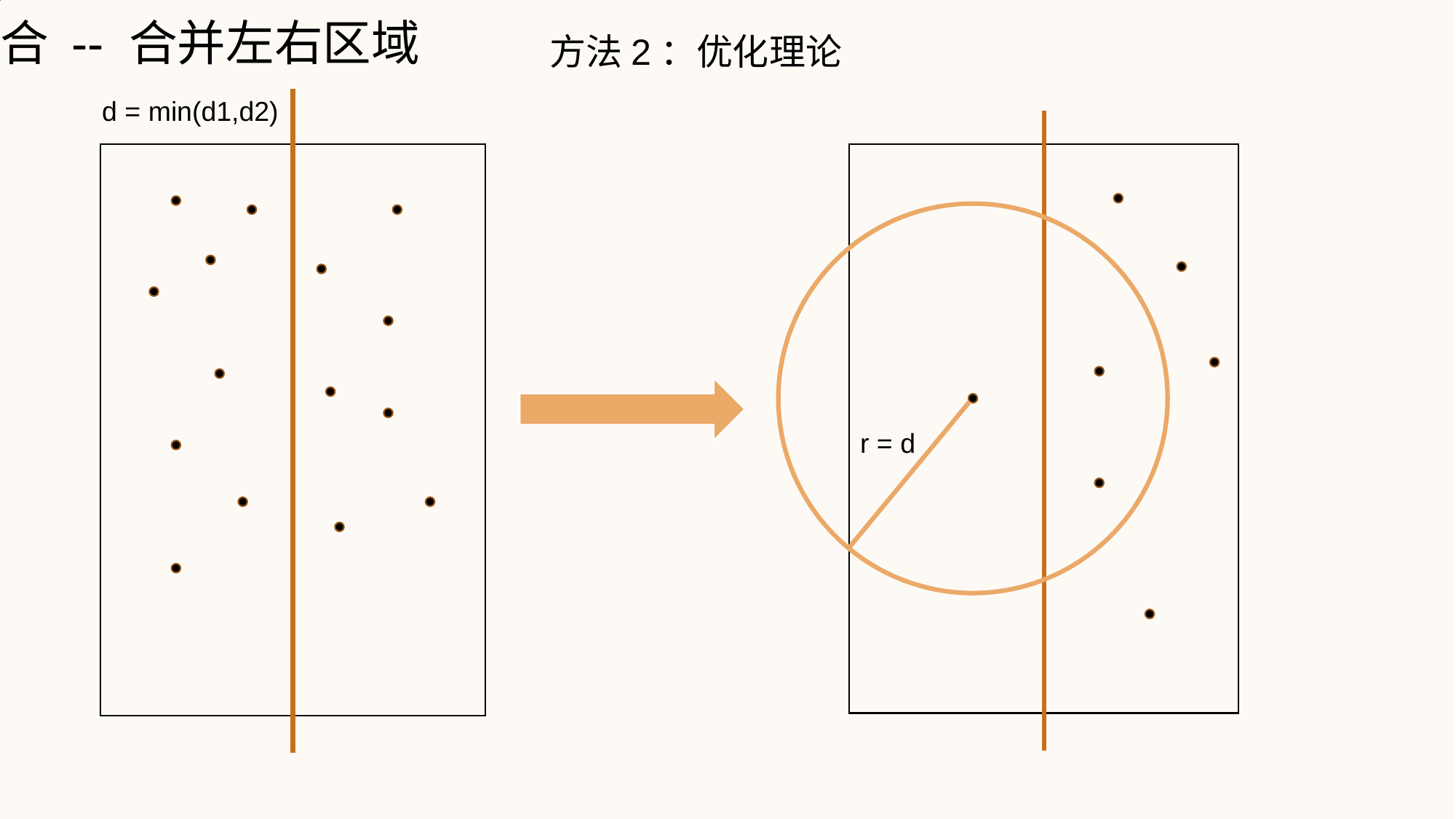

合 -- 合并左右区域
方法2：优化理论
d = min(d1,d2)

r = d